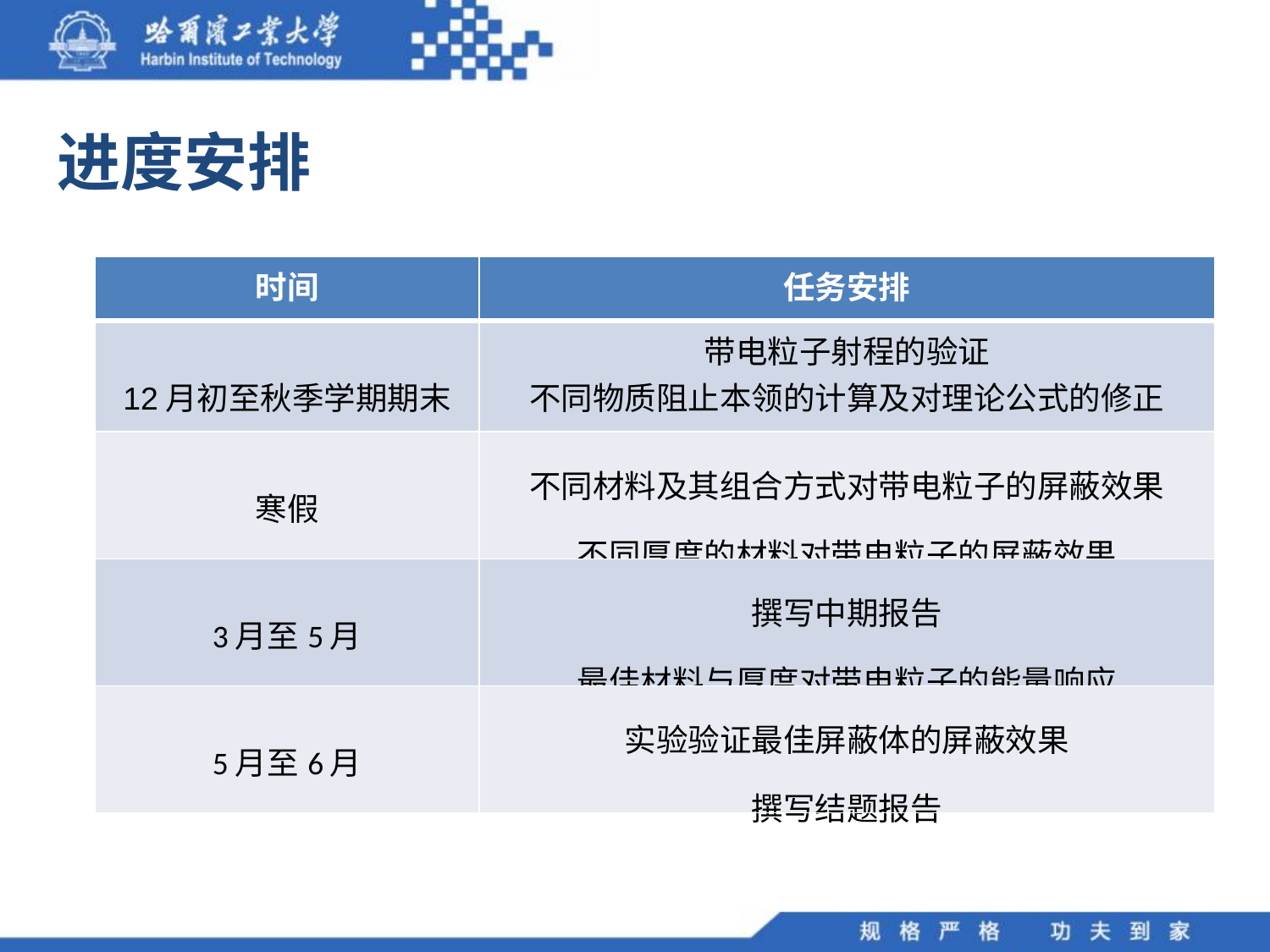

进度安排
| 时间 | 任务安排 |
| --- | --- |
| 12月初至秋季学期期末 | 带电粒子射程的验证 不同物质阻止本领的计算及对理论公式的修正 |
| 寒假 | 不同材料及其组合方式对带电粒子的屏蔽效果 不同厚度的材料对带电粒子的屏蔽效果 |
| 3月至5月 | 撰写中期报告 最佳材料与厚度对带电粒子的能量响应 |
| 5月至6月 | 实验验证最佳屏蔽体的屏蔽效果 撰写结题报告 |